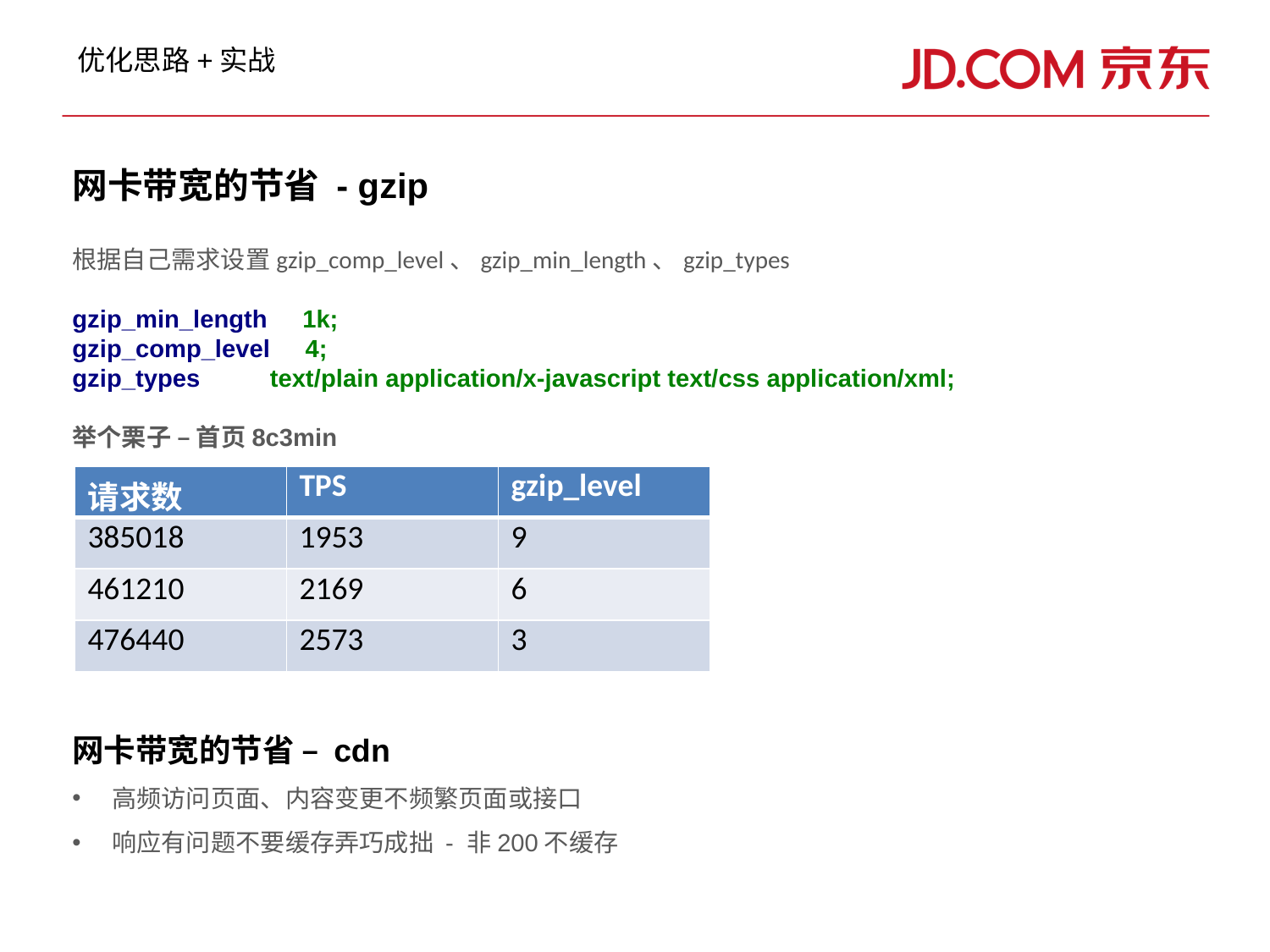

优化思路+实战
网卡带宽的节省 - gzip

根据自己需求设置gzip_comp_level、gzip_min_length、gzip_types
gzip_min_length     1k;
gzip_comp_level     4;
gzip_types          text/plain application/x-javascript text/css application/xml;
举个栗子 – 首页8c3min

网卡带宽的节省 – cdn
高频访问页面、内容变更不频繁页面或接口
响应有问题不要缓存弄巧成拙 - 非200不缓存

| 请求数 | TPS | gzip\_level |
| --- | --- | --- |
| 385018 | 1953 | 9 |
| 461210 | 2169 | 6 |
| 476440 | 2573 | 3 |